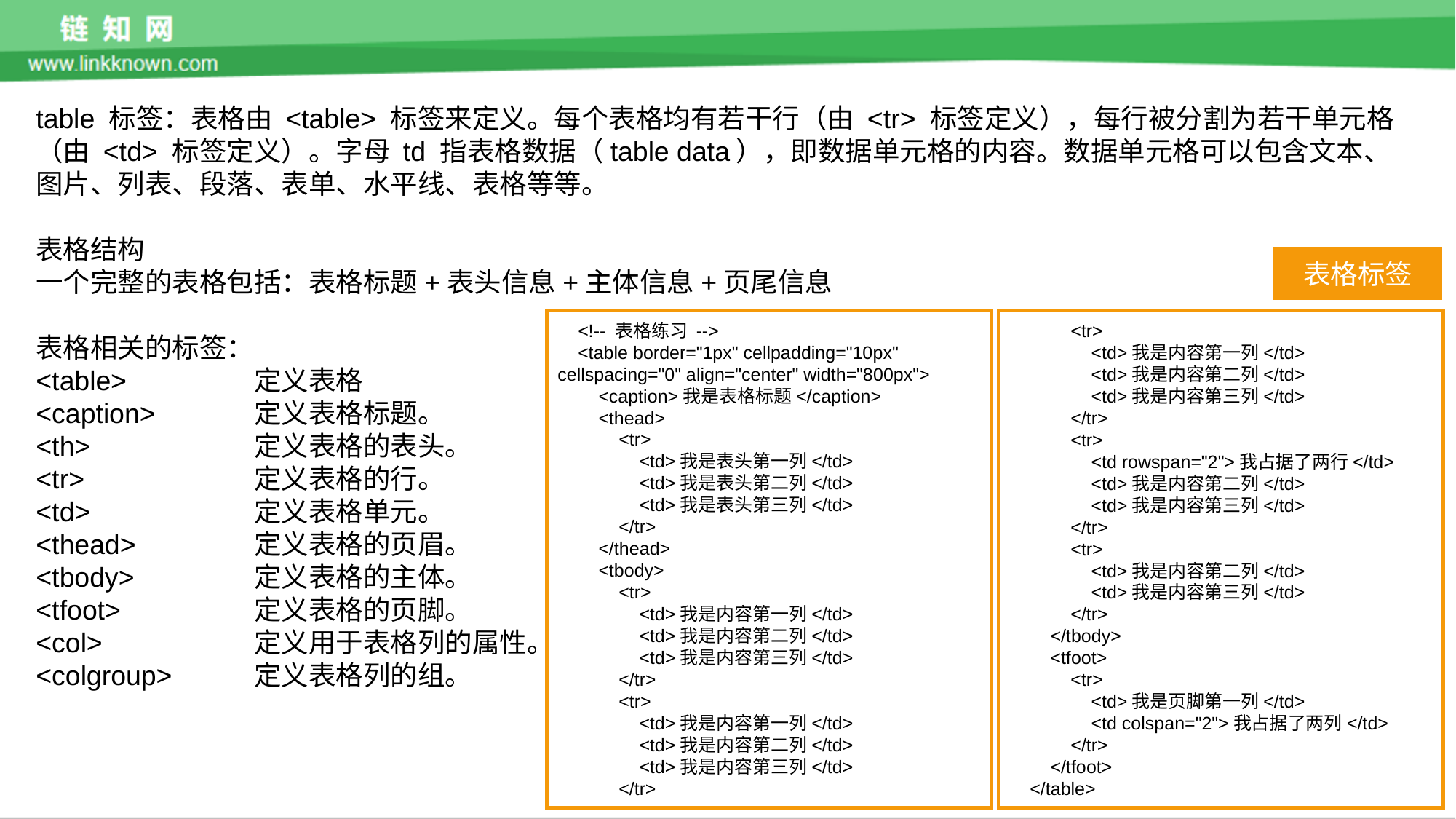

table 标签：表格由 <table> 标签来定义。每个表格均有若干行（由 <tr> 标签定义），每行被分割为若干单元格（由 <td> 标签定义）。字母 td 指表格数据（table data），即数据单元格的内容。数据单元格可以包含文本、图片、列表、段落、表单、水平线、表格等等。

表格结构
一个完整的表格包括：表格标题+表头信息+主体信息+页尾信息

表格相关的标签：
<table>		定义表格
<caption>	定义表格标题。
<th>		定义表格的表头。
<tr>		定义表格的行。
<td>		定义表格单元。
<thead>		定义表格的页眉。
<tbody>		定义表格的主体。
<tfoot>		定义表格的页脚。
<col>		定义用于表格列的属性。
<colgroup>	定义表格列的组。
表格标签
    <!-- 表格练习 -->
    <table border="1px" cellpadding="10px" cellspacing="0" align="center" width="800px">
        <caption>我是表格标题</caption>
        <thead>
            <tr>
                <td>我是表头第一列</td>
                <td>我是表头第二列</td>
                <td>我是表头第三列</td>
            </tr>
        </thead>
        <tbody>
            <tr>
                <td>我是内容第一列</td>
                <td>我是内容第二列</td>
                <td>我是内容第三列</td>
            </tr>
            <tr>
                <td>我是内容第一列</td>
                <td>我是内容第二列</td>
                <td>我是内容第三列</td>
            </tr>
            <tr>
                <td>我是内容第一列</td>
                <td>我是内容第二列</td>
                <td>我是内容第三列</td>
            </tr>
            <tr>
                <td rowspan="2">我占据了两行</td>
                <td>我是内容第二列</td>
                <td>我是内容第三列</td>
            </tr>
            <tr>
                <td>我是内容第二列</td>
                <td>我是内容第三列</td>
            </tr>
        </tbody>
        <tfoot>
            <tr>
                <td>我是页脚第一列</td>
                <td colspan="2">我占据了两列</td>
            </tr>
        </tfoot>
    </table>